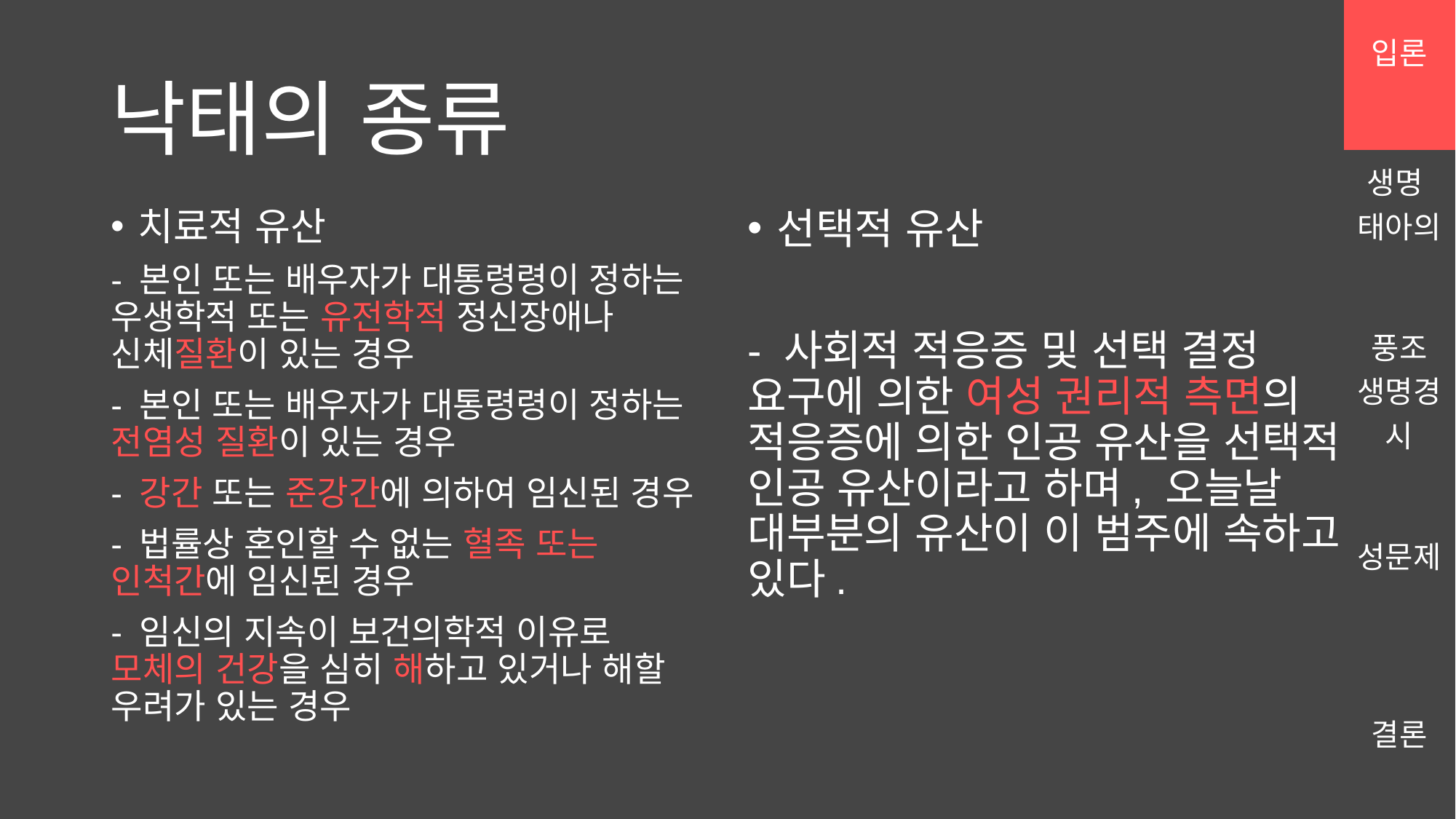

| 입론 |
| --- |
| 생명 태아의 |
| 풍조 생명경시 |
| 성문제 |
| 결론 |
# 낙태의 종류
치료적 유산
- 본인 또는 배우자가 대통령령이 정하는 우생학적 또는 유전학적 정신장애나 신체질환이 있는 경우
- 본인 또는 배우자가 대통령령이 정하는 전염성 질환이 있는 경우
- 강간 또는 준강간에 의하여 임신된 경우
- 법률상 혼인할 수 없는 혈족 또는 인척간에 임신된 경우
- 임신의 지속이 보건의학적 이유로 모체의 건강을 심히 해하고 있거나 해할 우려가 있는 경우

선택적 유산

- 사회적 적응증 및 선택 결정 요구에 의한 여성 권리적 측면의 적응증에 의한 인공 유산을 선택적 인공 유산이라고 하며, 오늘날 대부분의 유산이 이 범주에 속하고 있다.